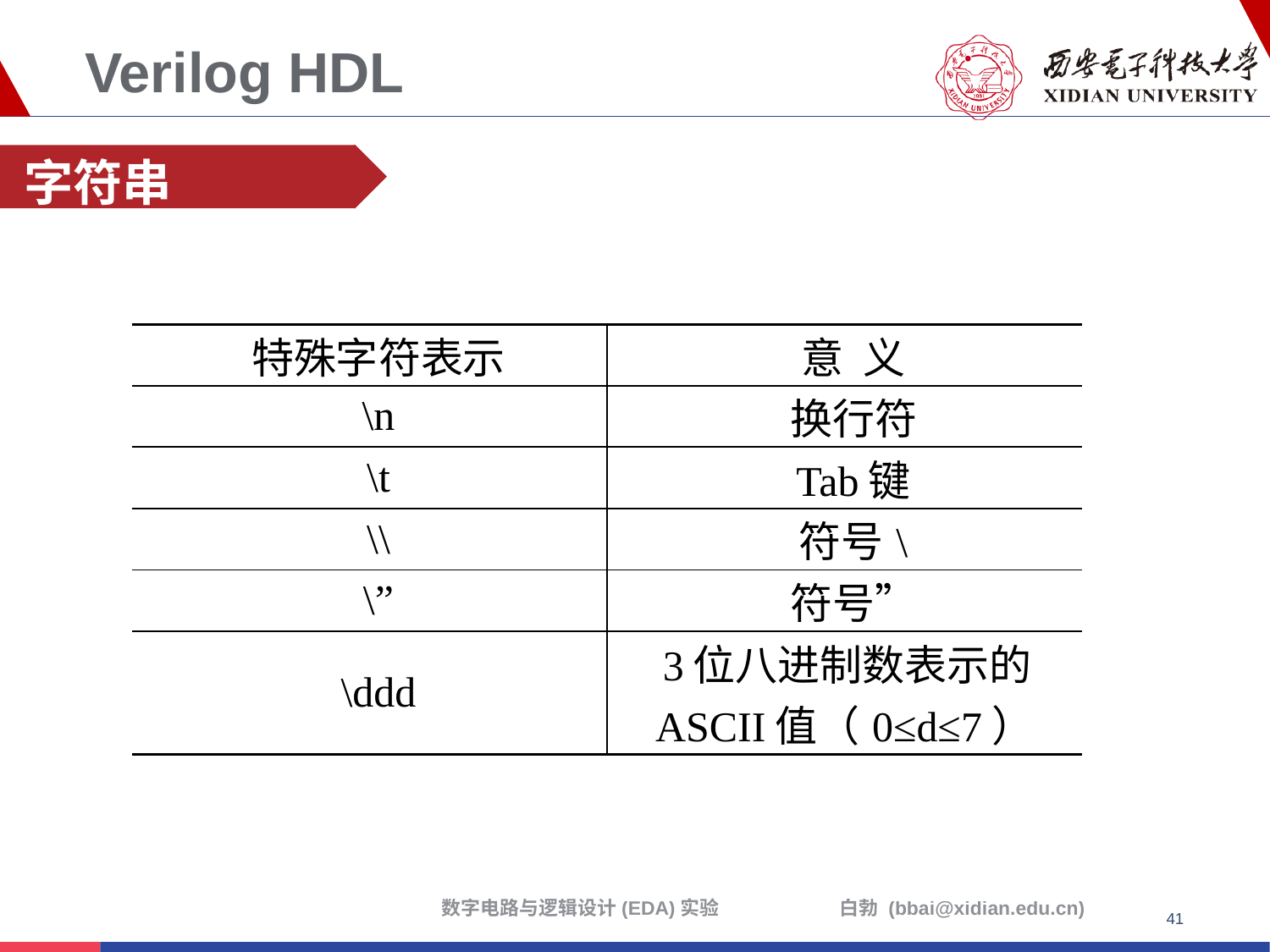

# Verilog HDL
字符串

| 特殊字符表示 | 意 义 |
| --- | --- |
| \n | 换行符 |
| \t | Tab键 |
| \\ | 符号\ |
| \” | 符号” |
| \ddd | 3位八进制数表示的ASCII值（0≤d≤7） |
41